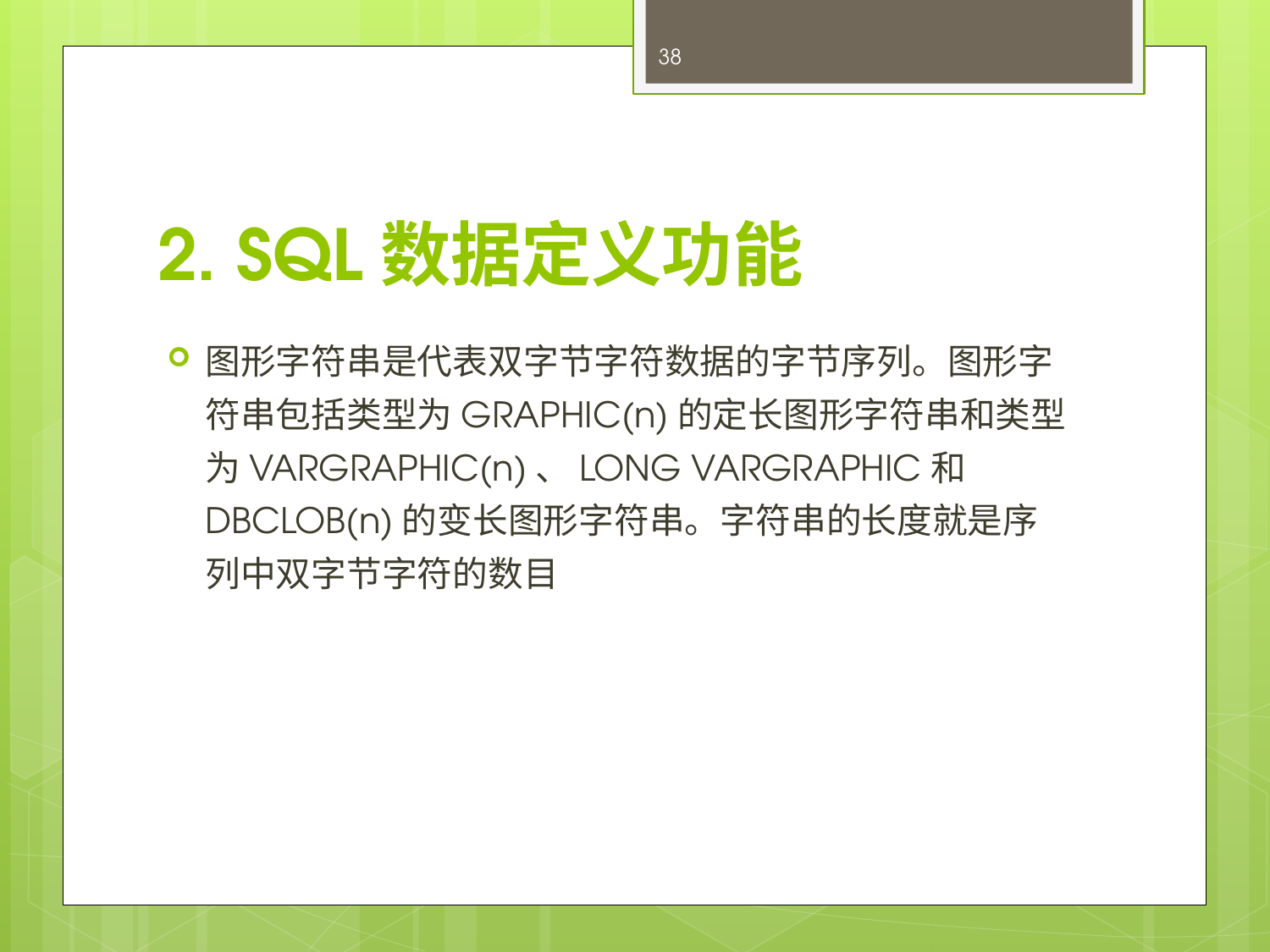

38
# 2. SQL数据定义功能
图形字符串是代表双字节字符数据的字节序列。图形字符串包括类型为GRAPHIC(n)的定长图形字符串和类型为VARGRAPHIC(n)、LONG VARGRAPHIC和DBCLOB(n)的变长图形字符串。字符串的长度就是序列中双字节字符的数目